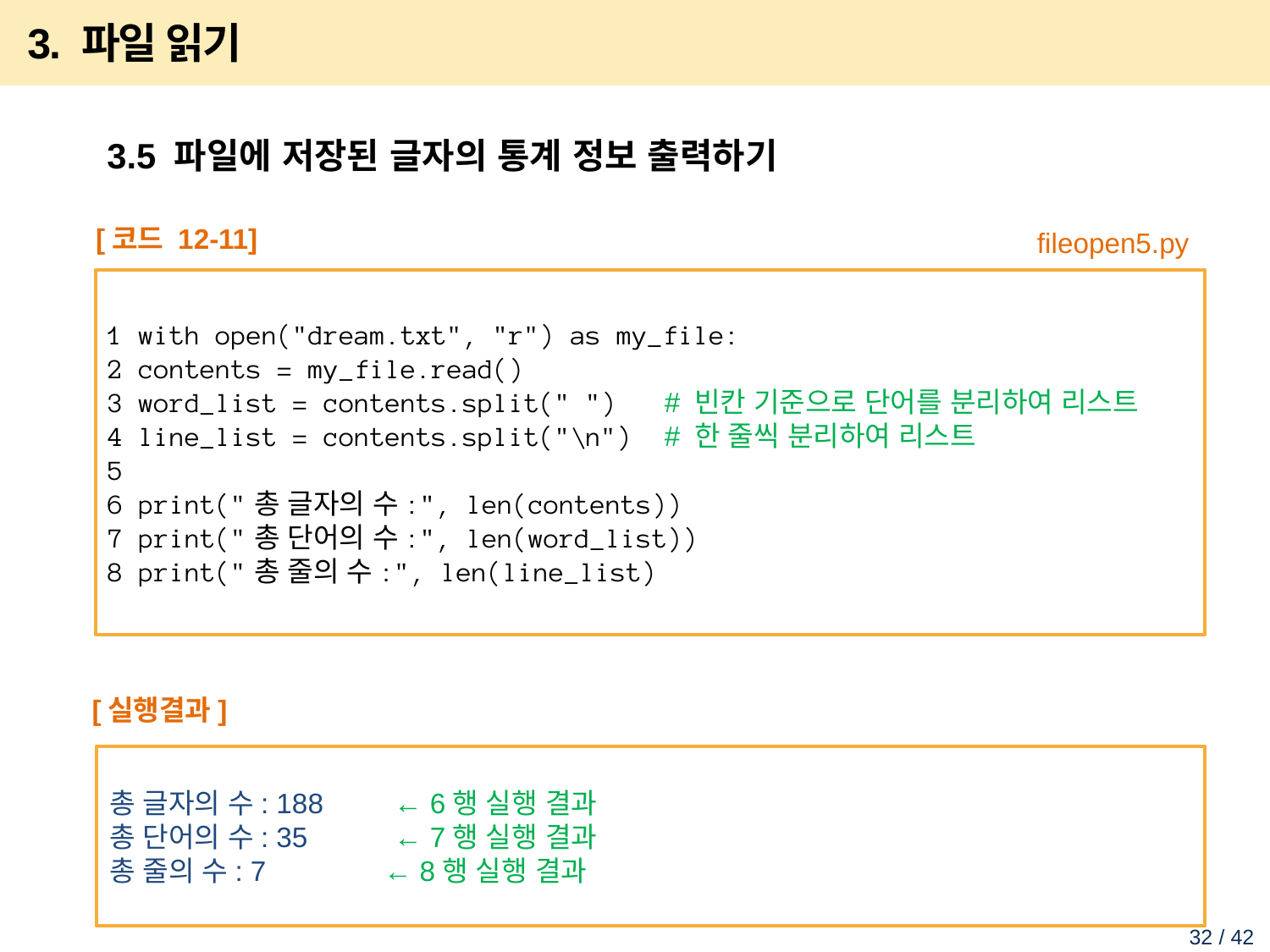

# 3. 파일 읽기
3.5 파일에 저장된 글자의 통계 정보 출력하기
[코드 12-11]
1 with open("dream.txt", "r") as my_file:
2 contents = my_file.read()
3 word_list = contents.split(" ")   # 빈칸 기준으로 단어를 분리하여 리스트
4 line_list = contents.split("\n")  # 한 줄씩 분리하여 리스트
5
6 print("총 글자의 수:", len(contents))
7 print("총 단어의 수:", len(word_list))
8 print("총 줄의 수:", len(line_list)
fileopen5.py
[실행결과]
총 글자의 수: 188         ← 6행 실행 결과
총 단어의 수: 35           ← 7행 실행 결과
총 줄의 수: 7               ← 8행 실행 결과